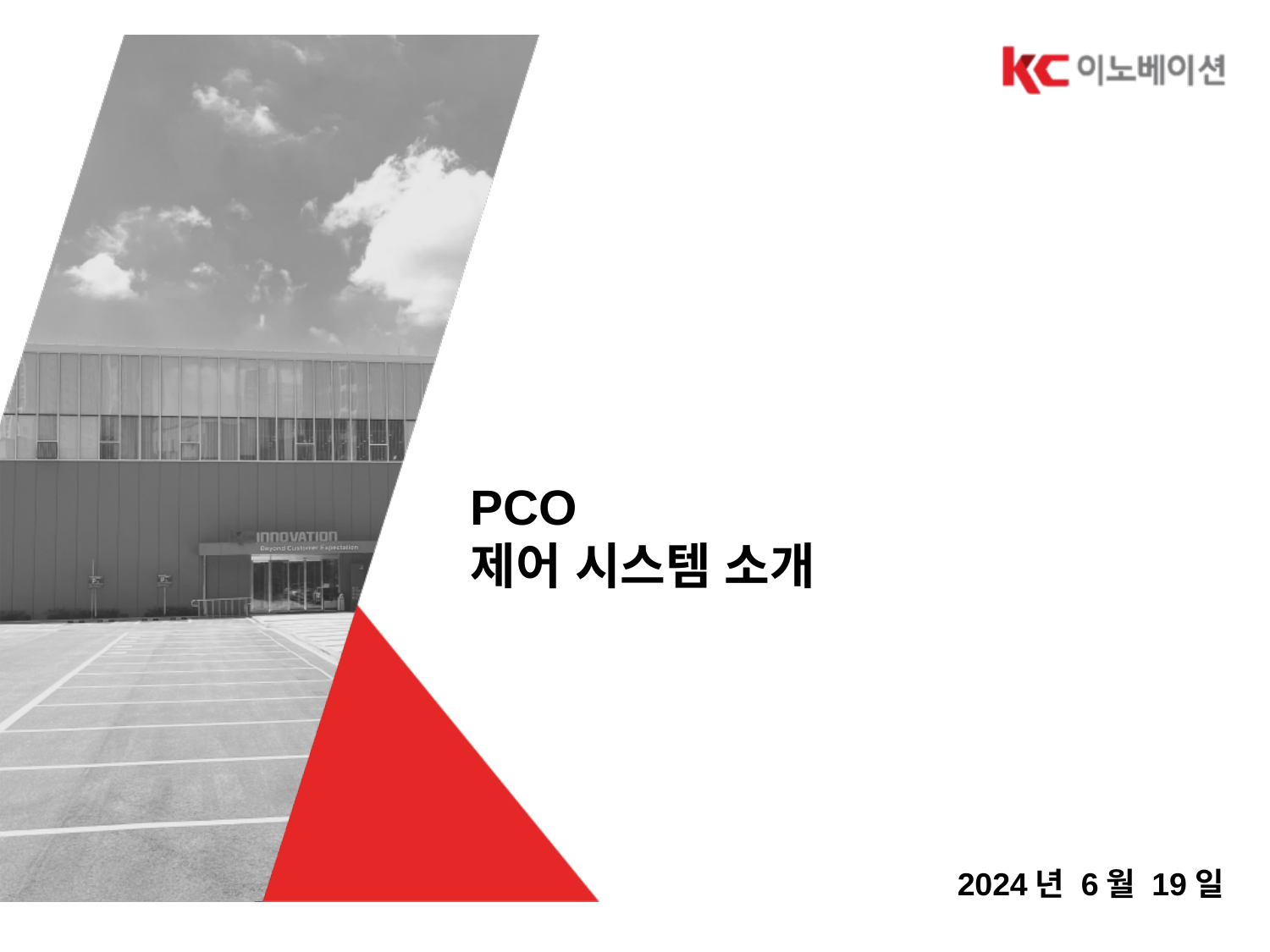

PCO
제어 시스템 소개
2024년 6월 19일